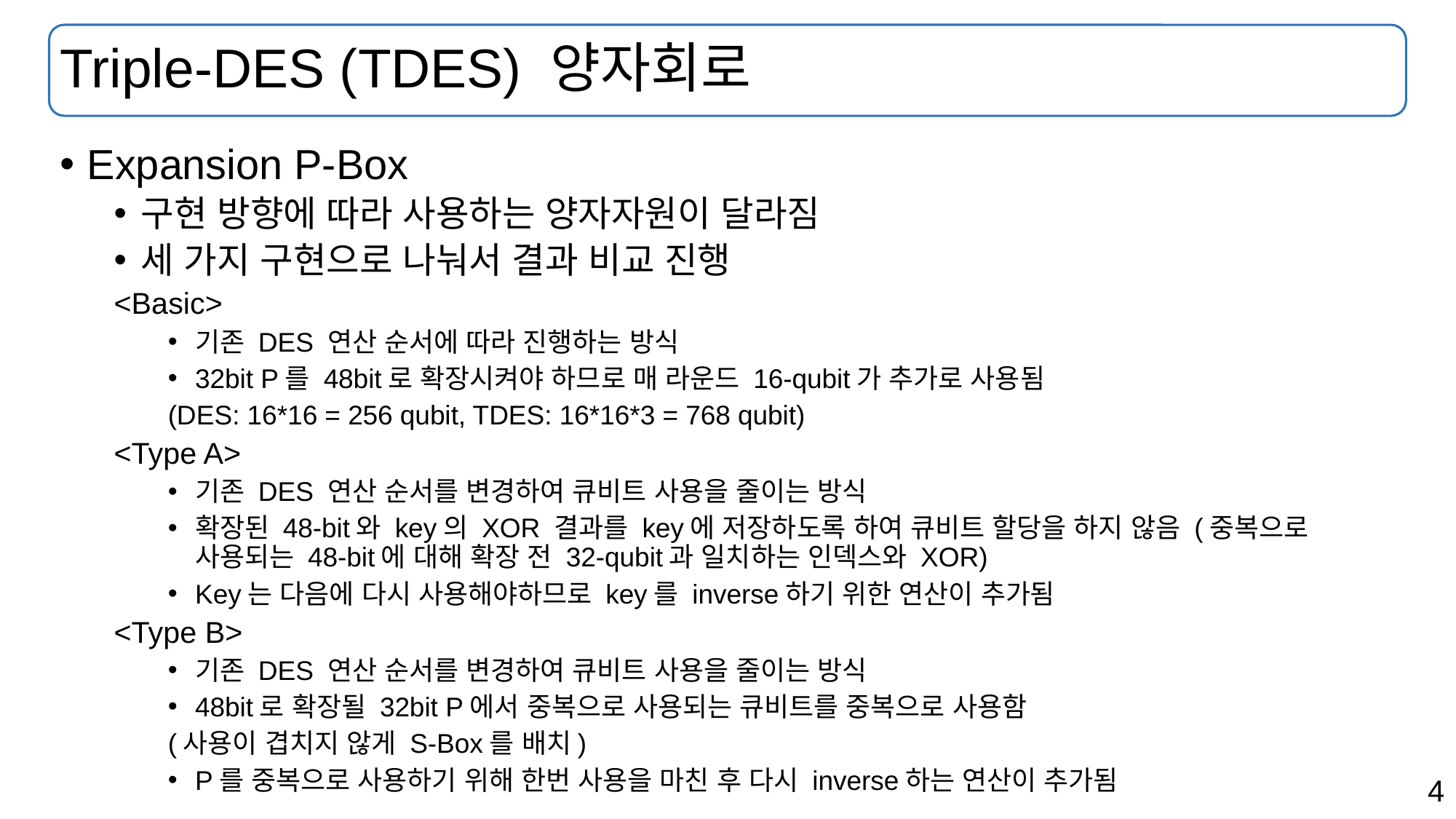

# Triple-DES (TDES) 양자회로
Expansion P-Box
구현 방향에 따라 사용하는 양자자원이 달라짐
세 가지 구현으로 나눠서 결과 비교 진행
<Basic>
기존 DES 연산 순서에 따라 진행하는 방식
32bit P를 48bit로 확장시켜야 하므로 매 라운드 16-qubit가 추가로 사용됨
(DES: 16*16 = 256 qubit, TDES: 16*16*3 = 768 qubit)
<Type A>
기존 DES 연산 순서를 변경하여 큐비트 사용을 줄이는 방식
확장된 48-bit와 key의 XOR 결과를 key에 저장하도록 하여 큐비트 할당을 하지 않음 (중복으로 사용되는 48-bit에 대해 확장 전 32-qubit과 일치하는 인덱스와 XOR)
Key는 다음에 다시 사용해야하므로 key를 inverse하기 위한 연산이 추가됨
<Type B>
기존 DES 연산 순서를 변경하여 큐비트 사용을 줄이는 방식
48bit로 확장될 32bit P에서 중복으로 사용되는 큐비트를 중복으로 사용함
(사용이 겹치지 않게 S-Box를 배치)
P를 중복으로 사용하기 위해 한번 사용을 마친 후 다시 inverse하는 연산이 추가됨